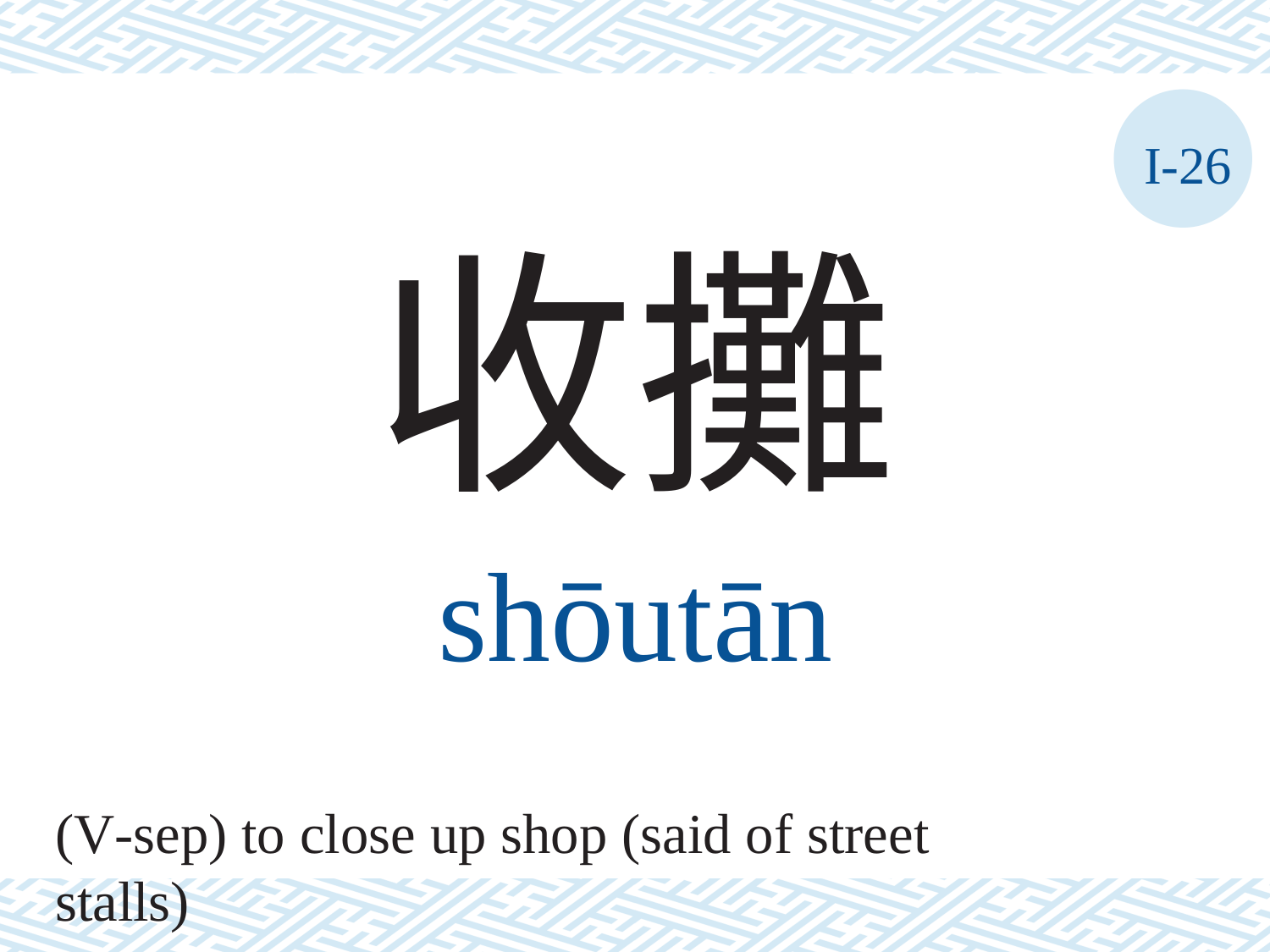

I-26
收攤
shōutān
(V-sep) to close up shop (said of street stalls)